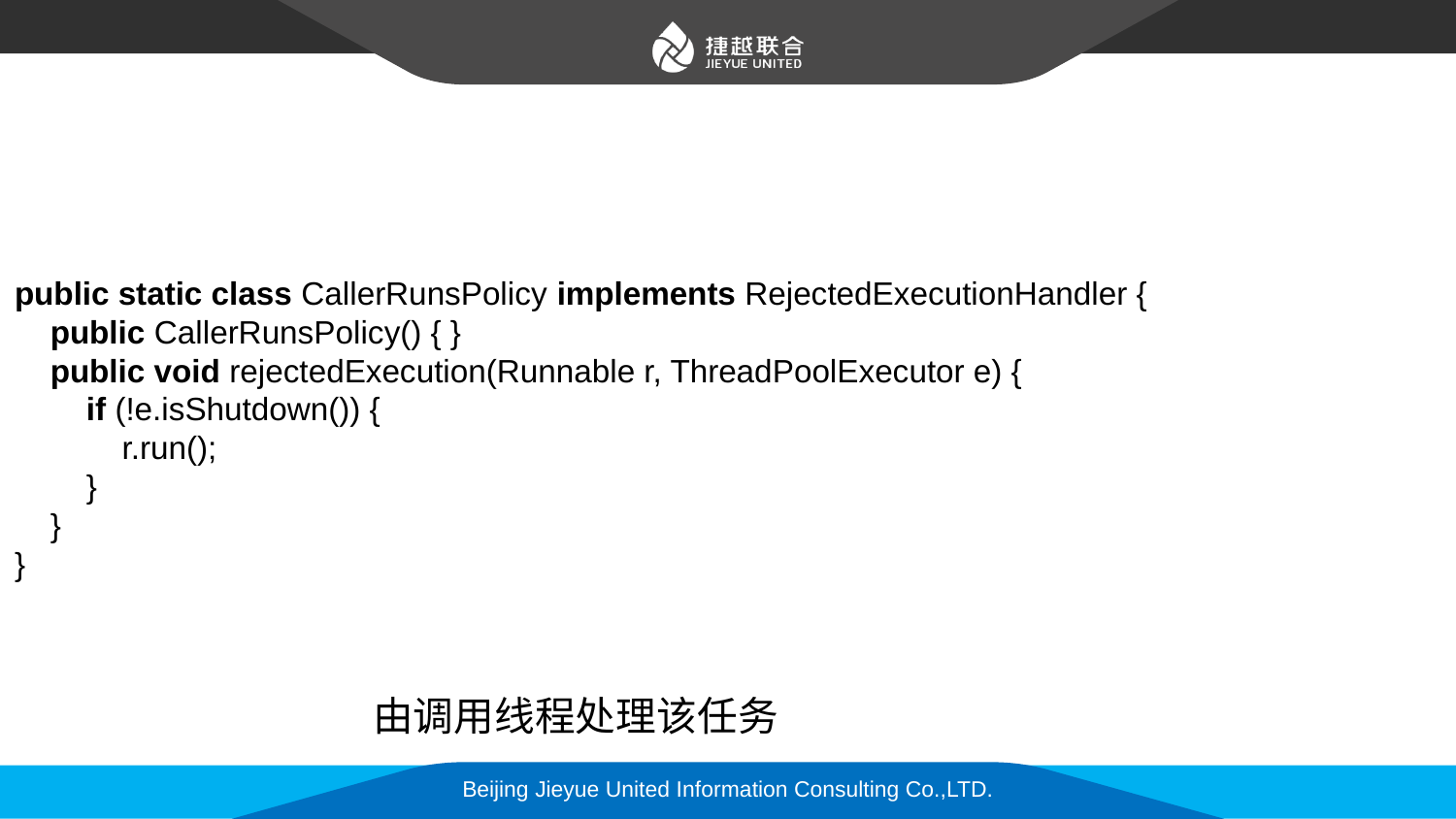

public static class CallerRunsPolicy implements RejectedExecutionHandler {
    public CallerRunsPolicy() { }
    public void rejectedExecution(Runnable r, ThreadPoolExecutor e) {
        if (!e.isShutdown()) {
            r.run();
        }
    }
}
由调用线程处理该任务